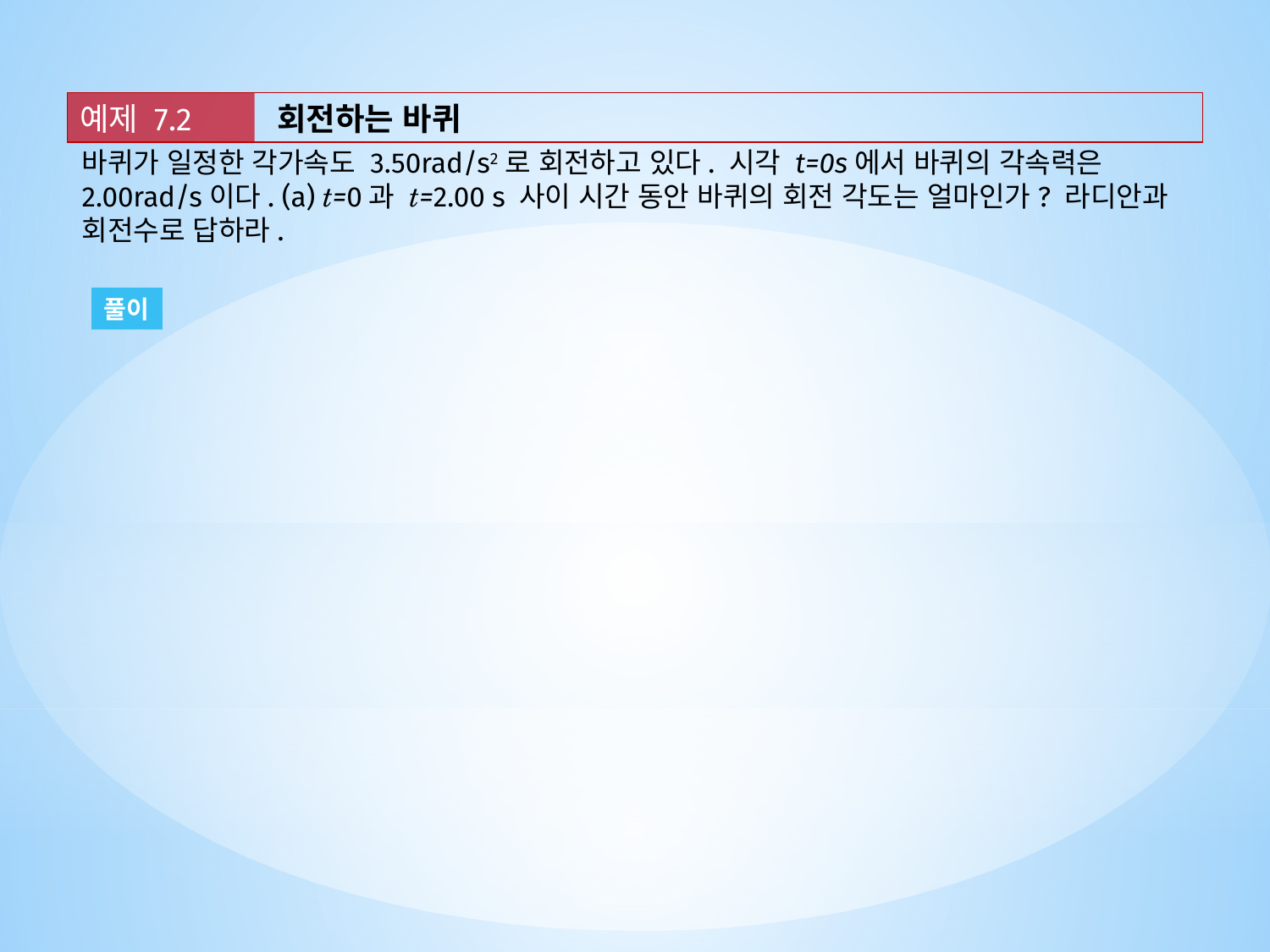

예제 7.2
회전하는 바퀴
바퀴가 일정한 각가속도 3.50rad/s2로 회전하고 있다. 시각 t=0s에서 바퀴의 각속력은 2.00rad/s이다. (a) t=0과 t=2.00 s 사이 시간 동안 바퀴의 회전 각도는 얼마인가? 라디안과 회전수로 답하라.
풀이